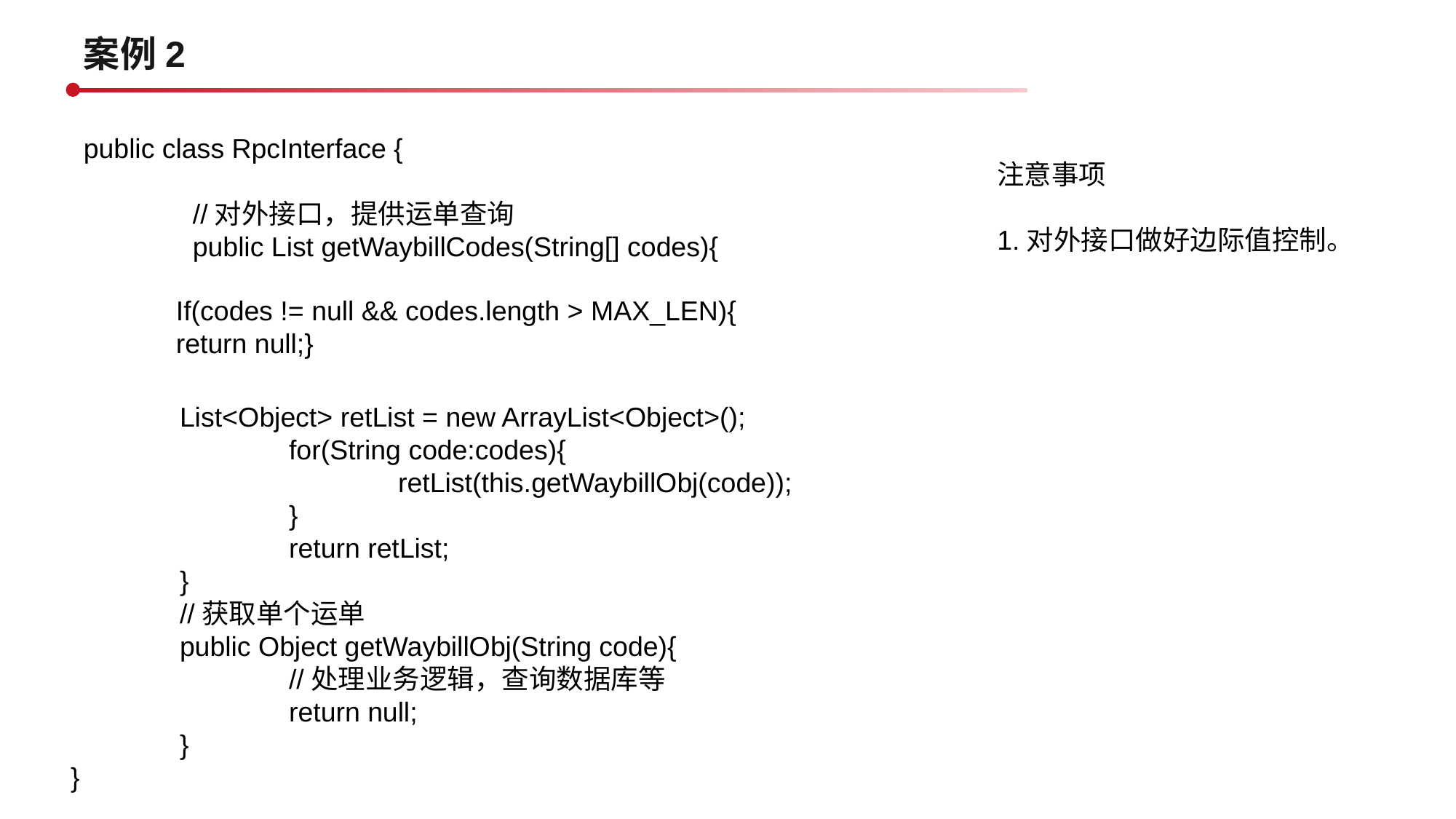

案例2

public class RpcInterface {

	//对外接口，提供运单查询
	public List getWaybillCodes(String[] codes){

注意事项

1.对外接口做好边际值控制。
	If(codes != null && codes.length > MAX_LEN){
	return null;}
	List<Object> retList = new ArrayList<Object>();
		for(String code:codes){
			retList(this.getWaybillObj(code));
		}
		return retList;
	}
	//获取单个运单
	public Object getWaybillObj(String code){
		//处理业务逻辑，查询数据库等
		return null;
	}
}